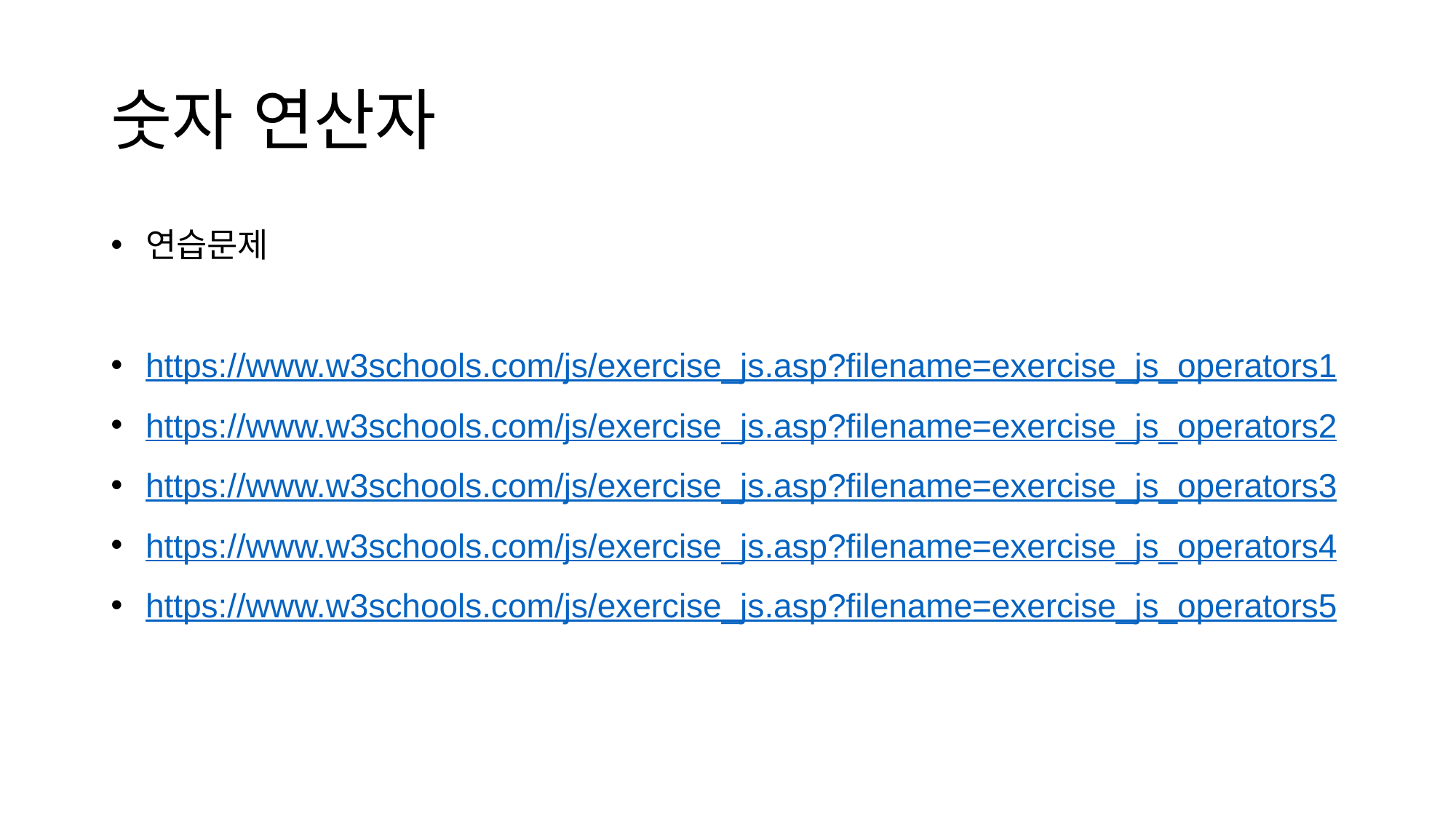

# 숫자 연산자
연습문제

https://www.w3schools.com/js/exercise_js.asp?filename=exercise_js_operators1
https://www.w3schools.com/js/exercise_js.asp?filename=exercise_js_operators2
https://www.w3schools.com/js/exercise_js.asp?filename=exercise_js_operators3
https://www.w3schools.com/js/exercise_js.asp?filename=exercise_js_operators4
https://www.w3schools.com/js/exercise_js.asp?filename=exercise_js_operators5